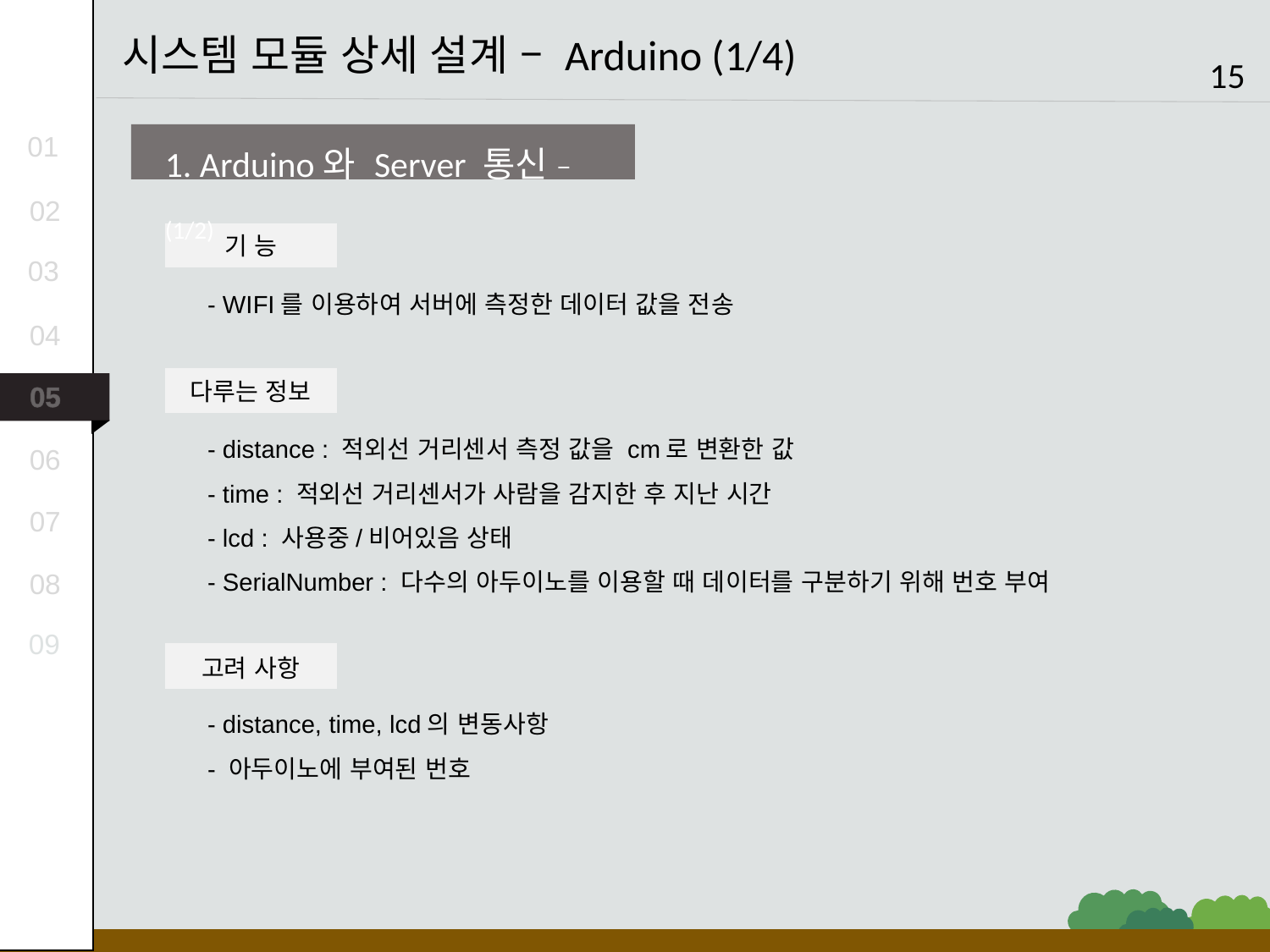

시스템 모듈 상세 설계 – Arduino (1/4)

15
1. Arduino와 Server 통신 – (1/2)
01

02
기 능
03
- WIFI를 이용하여 서버에 측정한 데이터 값을 전송

04
다루는 정보
05

- distance : 적외선 거리센서 측정 값을 cm로 변환한 값
- time : 적외선 거리센서가 사람을 감지한 후 지난 시간
- lcd : 사용중/비어있음 상태
- SerialNumber : 다수의 아두이노를 이용할 때 데이터를 구분하기 위해 번호 부여

06
07
08
09
기록할 정보
고려 사항
- distance, time, lcd의 변동사항
- 아두이노에 부여된 번호